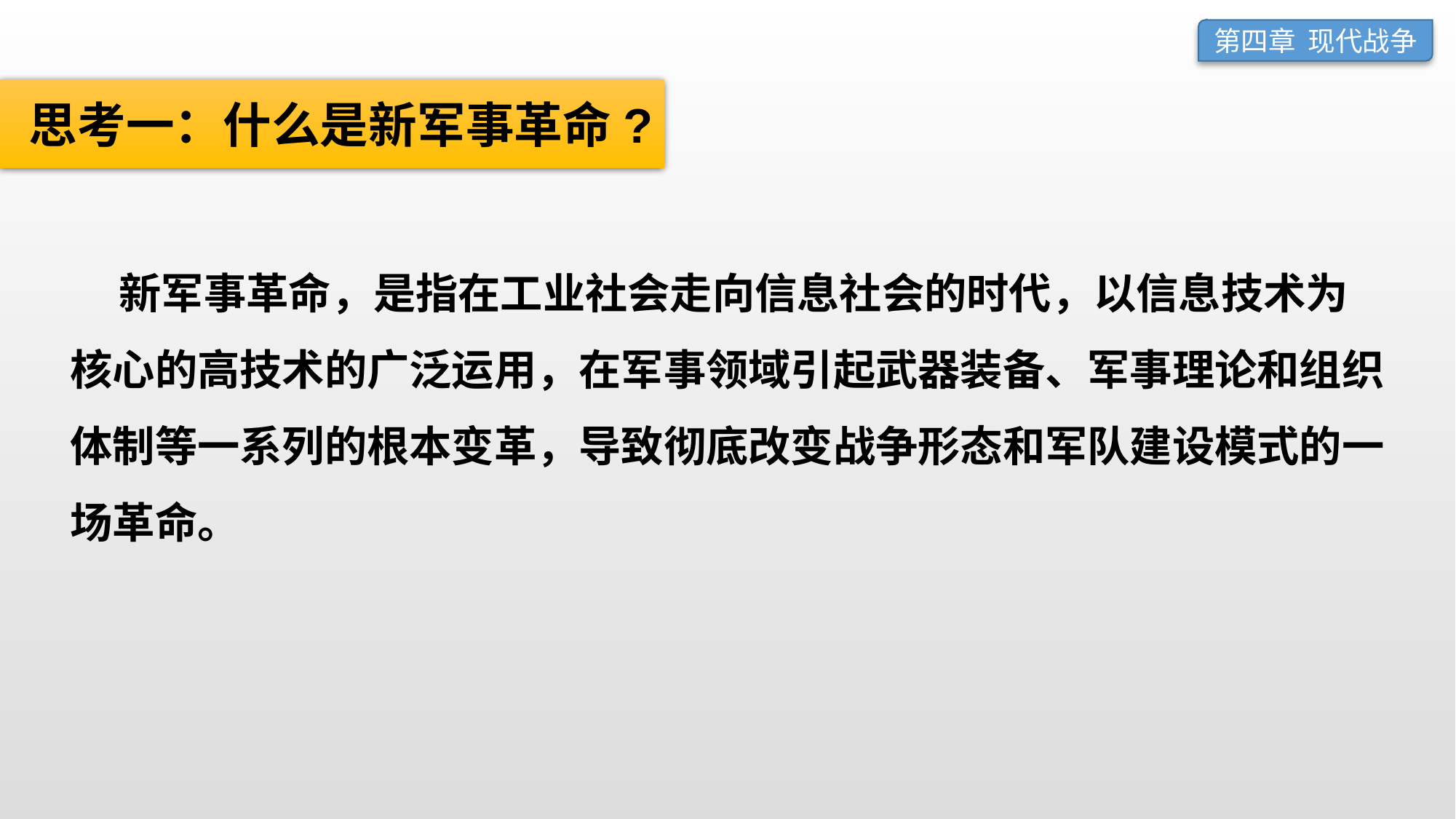

思考一：什么是新军事革命?
    新军事革命，是指在工业社会走向信息社会的时代，以信息技术为核心的高技术的广泛运用，在军事领域引起武器装备、军事理论和组织体制等一系列的根本变革，导致彻底改变战争形态和军队建设模式的一场革命。